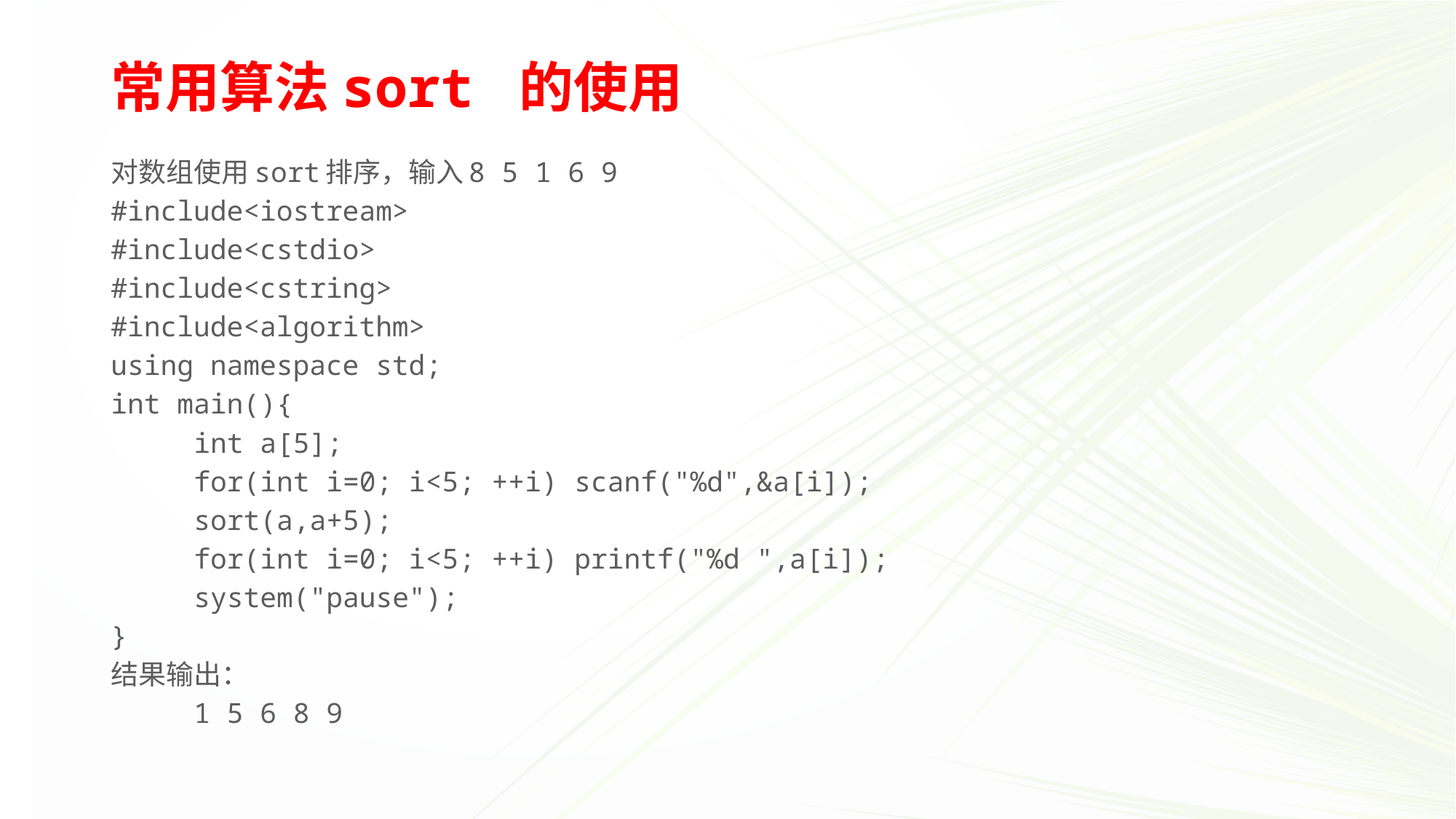

# 常用算法sort 的使用
对数组使用sort排序，输入8 5 1 6 9
#include<iostream>
#include<cstdio>
#include<cstring>
#include<algorithm>
using namespace std;
int main(){
	int a[5];
	for(int i=0; i<5; ++i) scanf("%d",&a[i]);
	sort(a,a+5);
	for(int i=0; i<5; ++i) printf("%d ",a[i]);
	system("pause");
}
结果输出：
	1 5 6 8 9